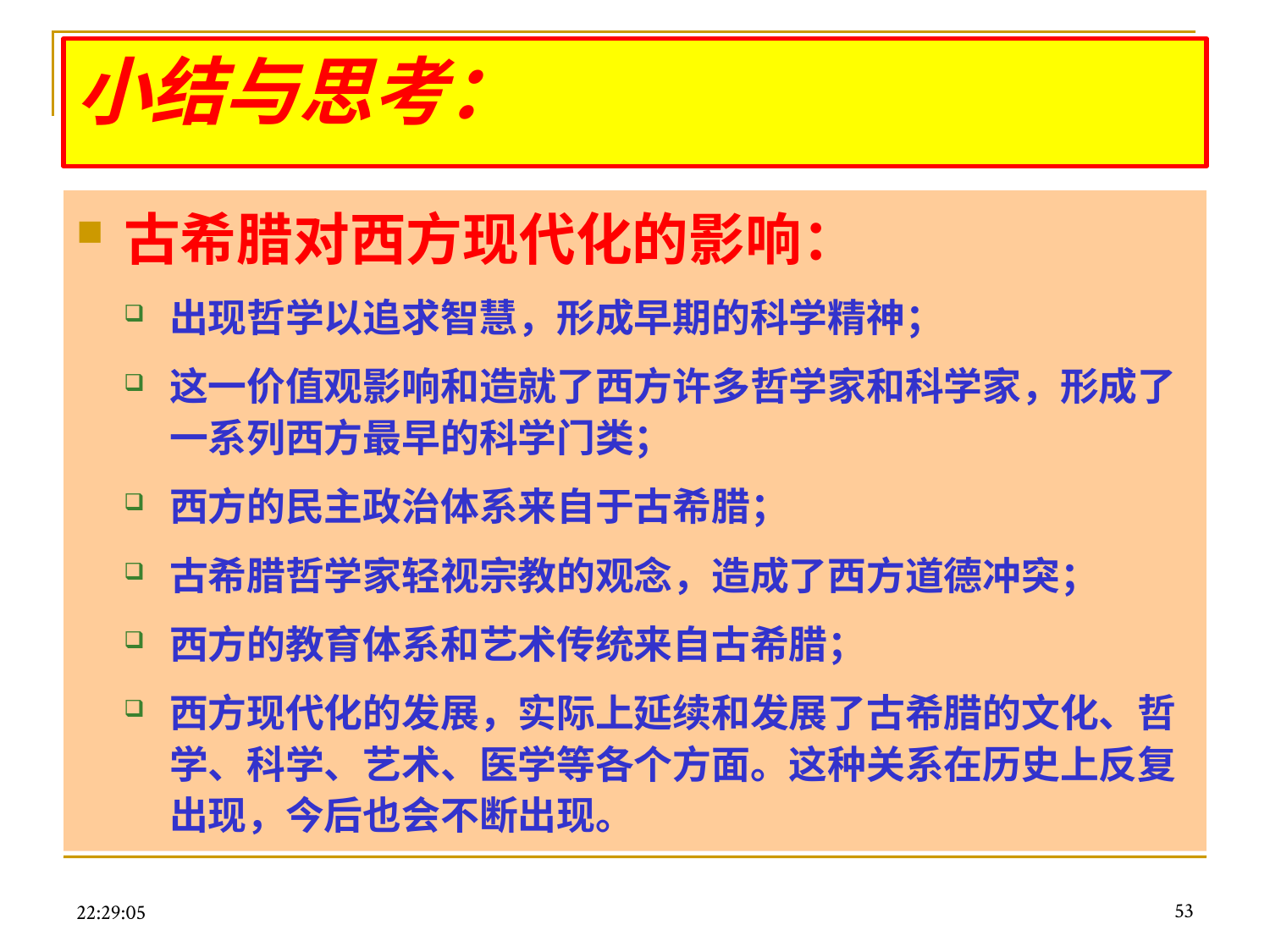

# 小结与思考：
古希腊对西方现代化的影响：
出现哲学以追求智慧，形成早期的科学精神；
这一价值观影响和造就了西方许多哲学家和科学家，形成了一系列西方最早的科学门类；
西方的民主政治体系来自于古希腊；
古希腊哲学家轻视宗教的观念，造成了西方道德冲突；
西方的教育体系和艺术传统来自古希腊；
西方现代化的发展，实际上延续和发展了古希腊的文化、哲学、科学、艺术、医学等各个方面。这种关系在历史上反复出现，今后也会不断出现。
22:29:05
53